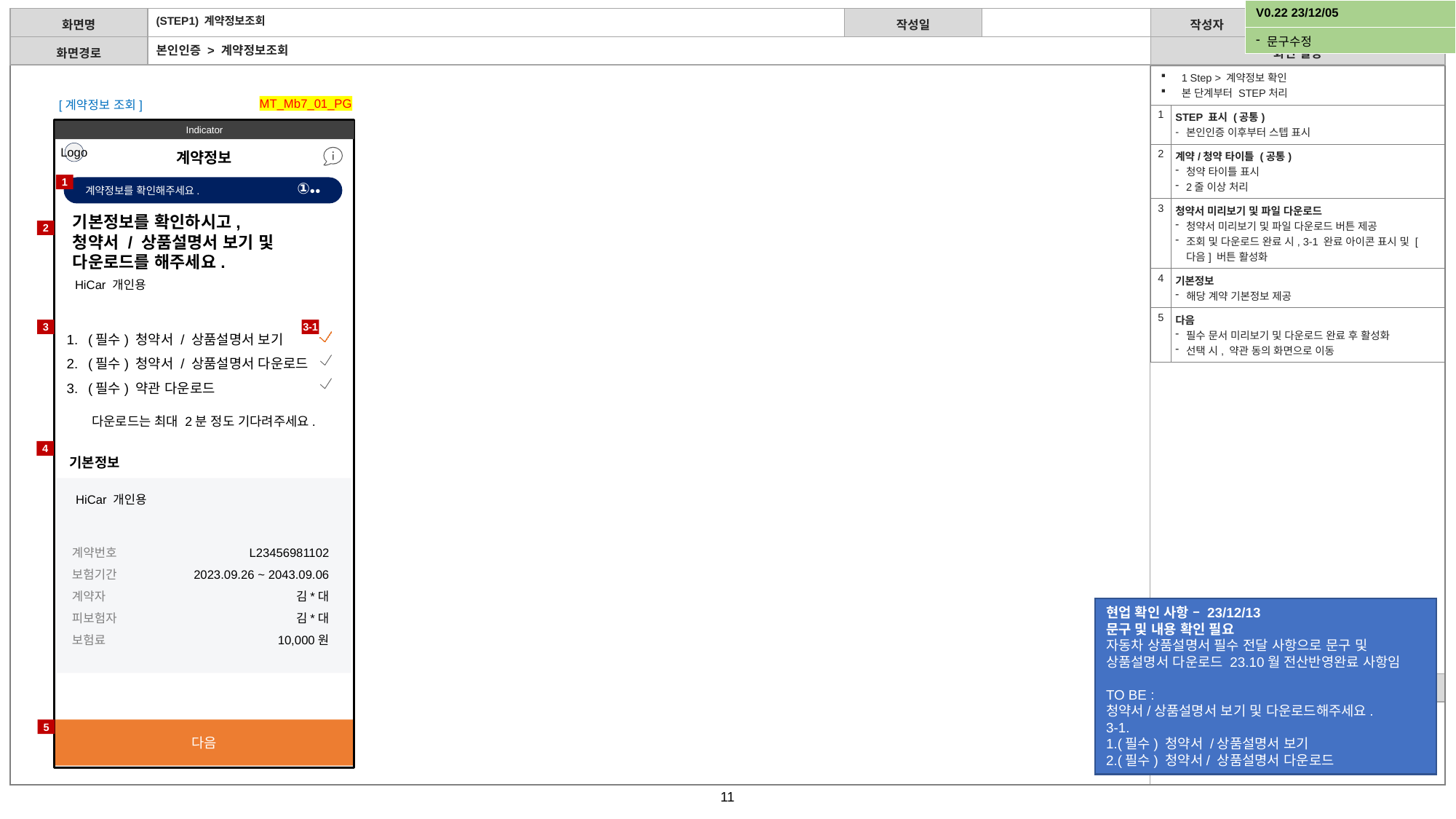

| V0.22 23/12/05 |
| --- |
| 문구수정 |
(STEP1) 계약정보조회

본인인증 > 계약정보조회
| 1 Step > 계약정보 확인 본 단계부터 STEP처리 |  |
| --- | --- |
| 1 | STEP 표시 (공통) 본인인증 이후부터 스텝 표시 |
| 2 | 계약/청약 타이틀 (공통) 청약 타이틀 표시 2줄 이상 처리 |
| 3 | 청약서 미리보기 및 파일 다운로드 청약서 미리보기 및 파일 다운로드 버튼 제공 조회 및 다운로드 완료 시, 3-1 완료 아이콘 표시 및 [다음] 버튼 활성화 |
| 4 | 기본정보 해당 계약 기본정보 제공 |
| 5 | 다음 필수 문서 미리보기 및 다운로드 완료 후 활성화 선택 시, 약관 동의 화면으로 이동 |
MT_Mb7_01_PG
[계약정보 조회]

Indicator
다음
Logo
계약정보

1

①●●
계약정보를 확인해주세요.
기본정보를 확인하시고,
청약서 / 상품설명서 보기 및 다운로드를 해주세요.
2
HiCar 개인용
3
3-1
(필수) 청약서 / 상품설명서 보기
(필수) 청약서 / 상품설명서 다운로드
(필수) 약관 다운로드

다운로드는 최대 2분 정도 기다려주세요.
4
기본정보

HiCar 개인용
계약번호
보험기간
계약자
피보험자
보험료
L23456981102
2023.09.26 ~ 2043.09.06
김*대
김*대
10,000원
현업 확인 사항 – 23/12/13
문구 및 내용 확인 필요
자동차 상품설명서 필수 전달 사항으로 문구 및
상품설명서 다운로드 23.10월 전산반영완료 사항임

TO BE :
청약서/상품설명서 보기 및 다운로드해주세요.
3-1.
1.(필수) 청약서 /상품설명서 보기
2.(필수) 청약서/ 상품설명서 다운로드
5